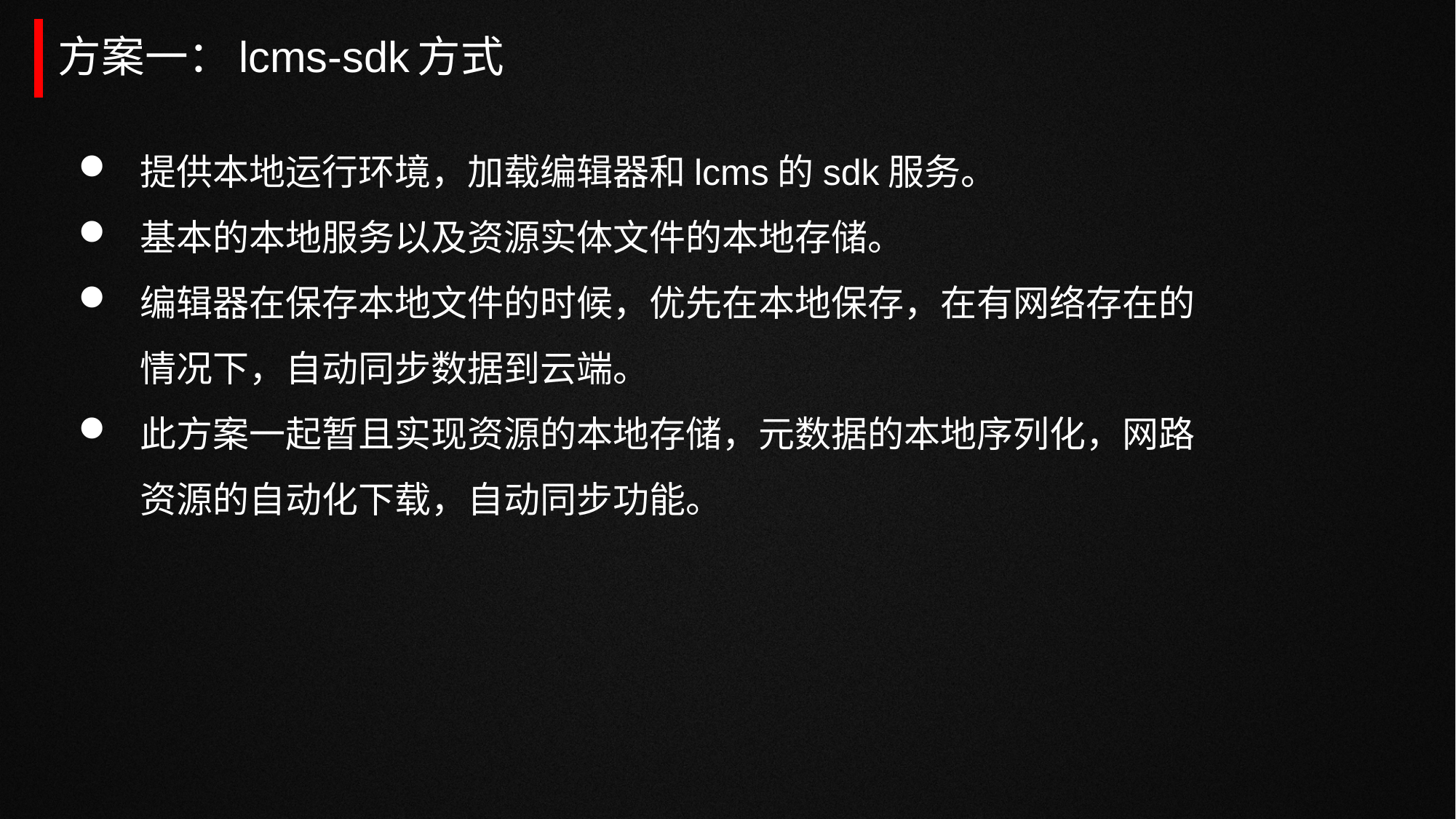

# 方案一：lcms-sdk方式
提供本地运行环境，加载编辑器和lcms的sdk服务。
基本的本地服务以及资源实体文件的本地存储。
编辑器在保存本地文件的时候，优先在本地保存，在有网络存在的情况下，自动同步数据到云端。
此方案一起暂且实现资源的本地存储，元数据的本地序列化，网路资源的自动化下载，自动同步功能。